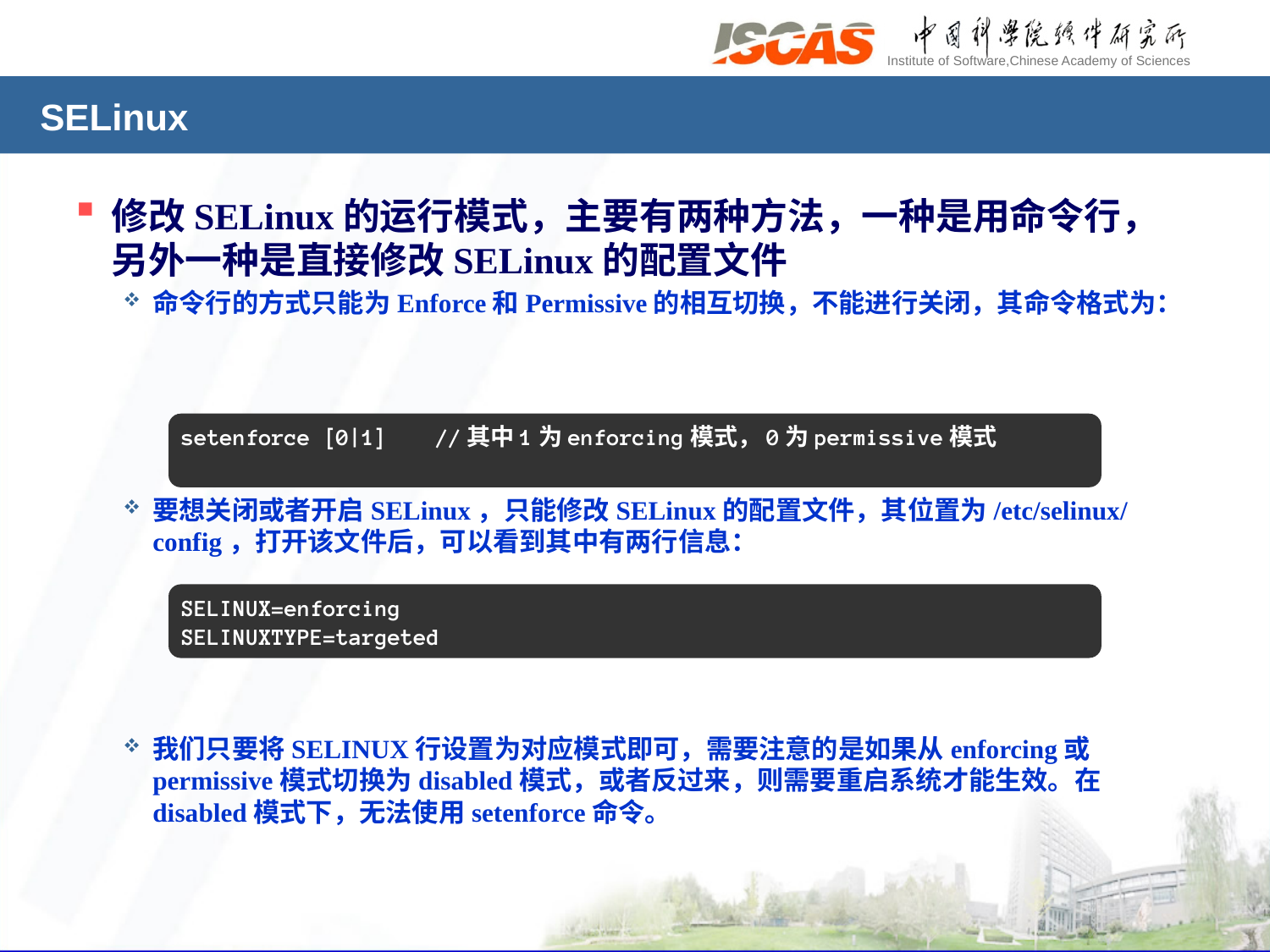

# SELinux
修改SELinux的运行模式，主要有两种方法，一种是用命令行，另外一种是直接修改SELinux的配置文件
命令行的方式只能为Enforce和Permissive的相互切换，不能进行关闭，其命令格式为：

要想关闭或者开启SELinux，只能修改SELinux的配置文件，其位置为/etc/selinux/config，打开该文件后，可以看到其中有两行信息：

我们只要将SELINUX行设置为对应模式即可，需要注意的是如果从enforcing或permissive模式切换为disabled模式，或者反过来，则需要重启系统才能生效。在disabled模式下，无法使用setenforce命令。

setenforce [0|1]	//其中1为enforcing模式，0为permissive模式

SELINUX=enforcing
SELINUXTYPE=targeted